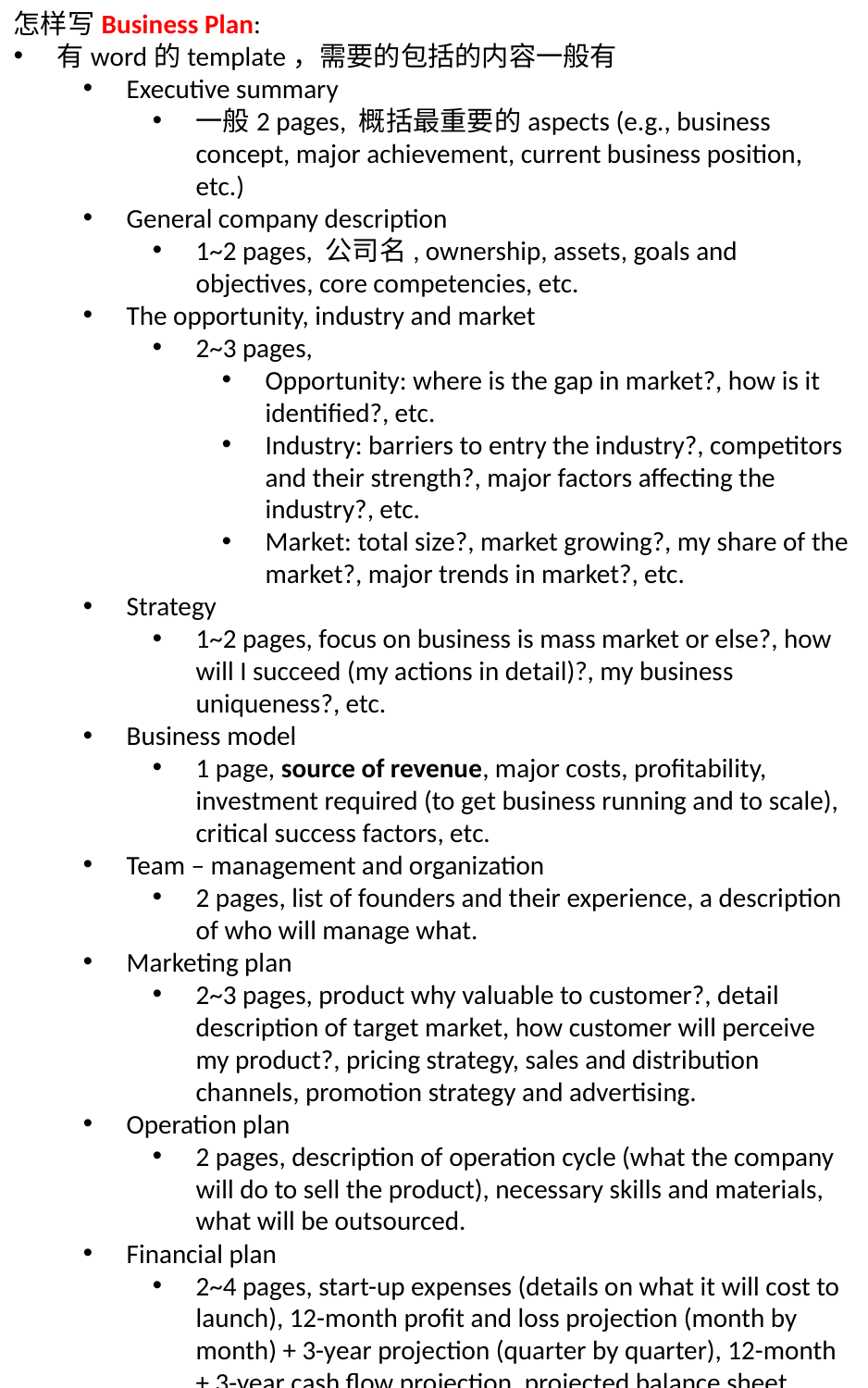

怎样写Business Plan:
有word的template，需要的包括的内容一般有
Executive summary
一般2 pages, 概括最重要的aspects (e.g., business concept, major achievement, current business position, etc.)
General company description
1~2 pages, 公司名, ownership, assets, goals and objectives, core competencies, etc.
The opportunity, industry and market
2~3 pages,
Opportunity: where is the gap in market?, how is it identified?, etc.
Industry: barriers to entry the industry?, competitors and their strength?, major factors affecting the industry?, etc.
Market: total size?, market growing?, my share of the market?, major trends in market?, etc.
Strategy
1~2 pages, focus on business is mass market or else?, how will I succeed (my actions in detail)?, my business uniqueness?, etc.
Business model
1 page, source of revenue, major costs, profitability, investment required (to get business running and to scale), critical success factors, etc.
Team – management and organization
2 pages, list of founders and their experience, a description of who will manage what.
Marketing plan
2~3 pages, product why valuable to customer?, detail description of target market, how customer will perceive my product?, pricing strategy, sales and distribution channels, promotion strategy and advertising.
Operation plan
2 pages, description of operation cycle (what the company will do to sell the product), necessary skills and materials, what will be outsourced.
Financial plan
2~4 pages, start-up expenses (details on what it will cost to launch), 12-month profit and loss projection (month by month) + 3-year projection (quarter by quarter), 12-month + 3-year cash flow projection, projected balance sheet (reports a company's assets, liabilities and shareholders' equity)
Appendix,
Additional info, advertising materials, blueprints and plans, industry/market studies, list of assets, etc.